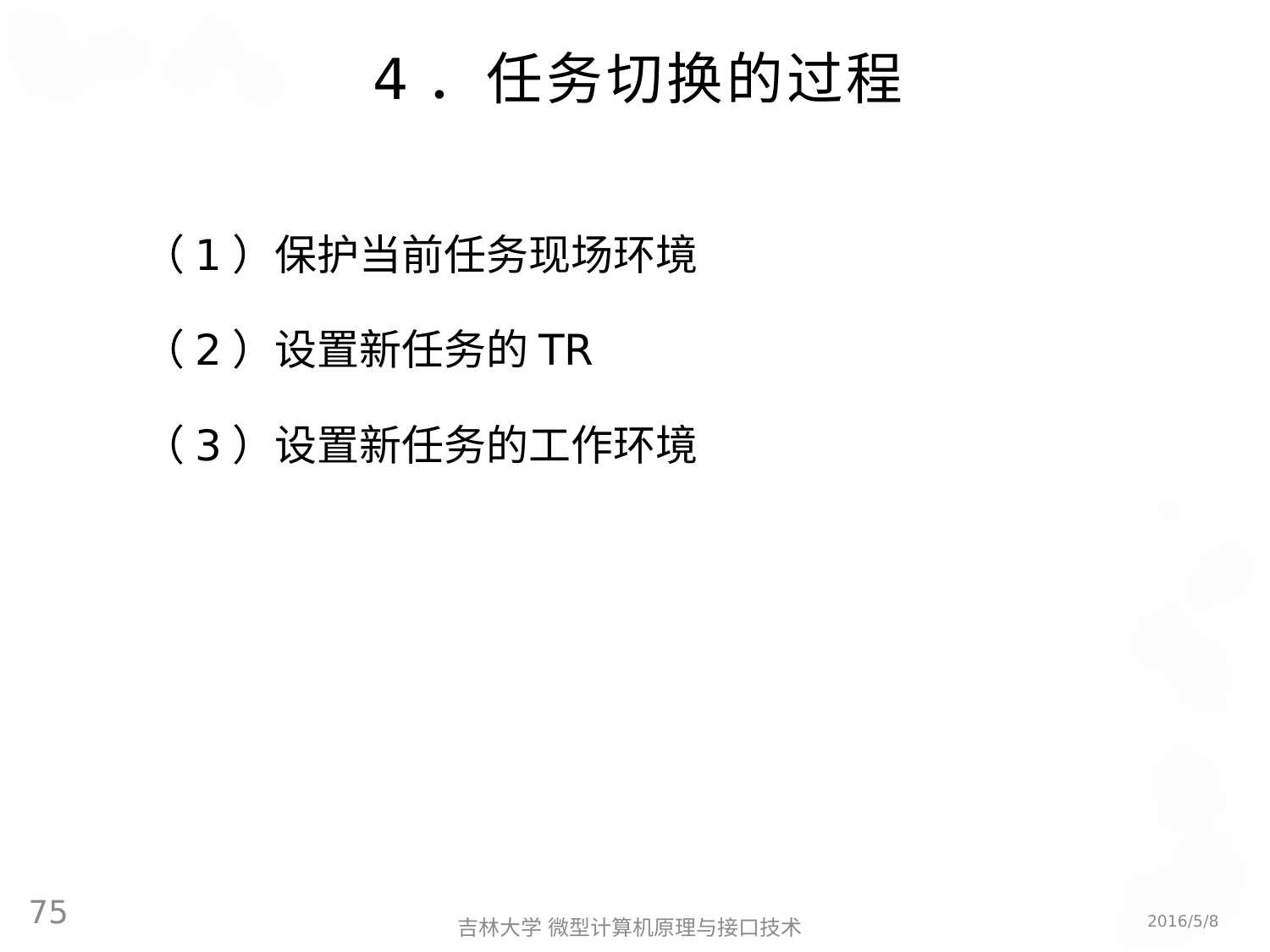

# 4．任务切换的过程
（1）保护当前任务现场环境
（2）设置新任务的TR
（3）设置新任务的工作环境
75
2016/5/8
吉林大学 微型计算机原理与接口技术